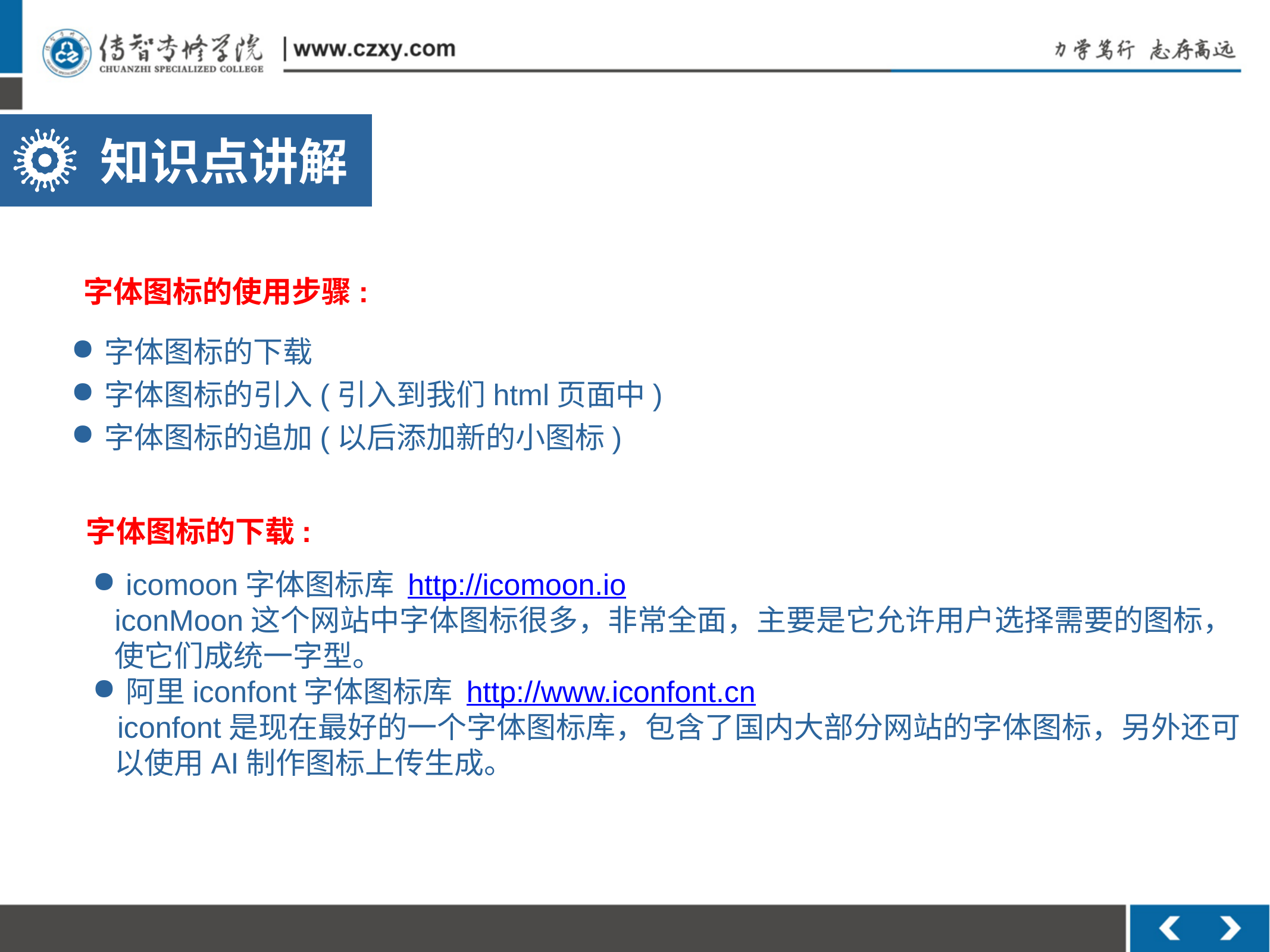

知识点讲解
字体图标的使用步骤:
字体图标的下载
字体图标的引入(引入到我们html页面中)
字体图标的追加(以后添加新的小图标)
字体图标的下载:
icomoon字体图标库 http://icomoon.io
iconMoon这个网站中字体图标很多，非常全面，主要是它允许用户选择需要的图标，
使它们成统一字型。
阿里iconfont字体图标库 http://www.iconfont.cn
   iconfont是现在最好的一个字体图标库，包含了国内大部分网站的字体图标，另外还可
以使用AI制作图标上传生成。